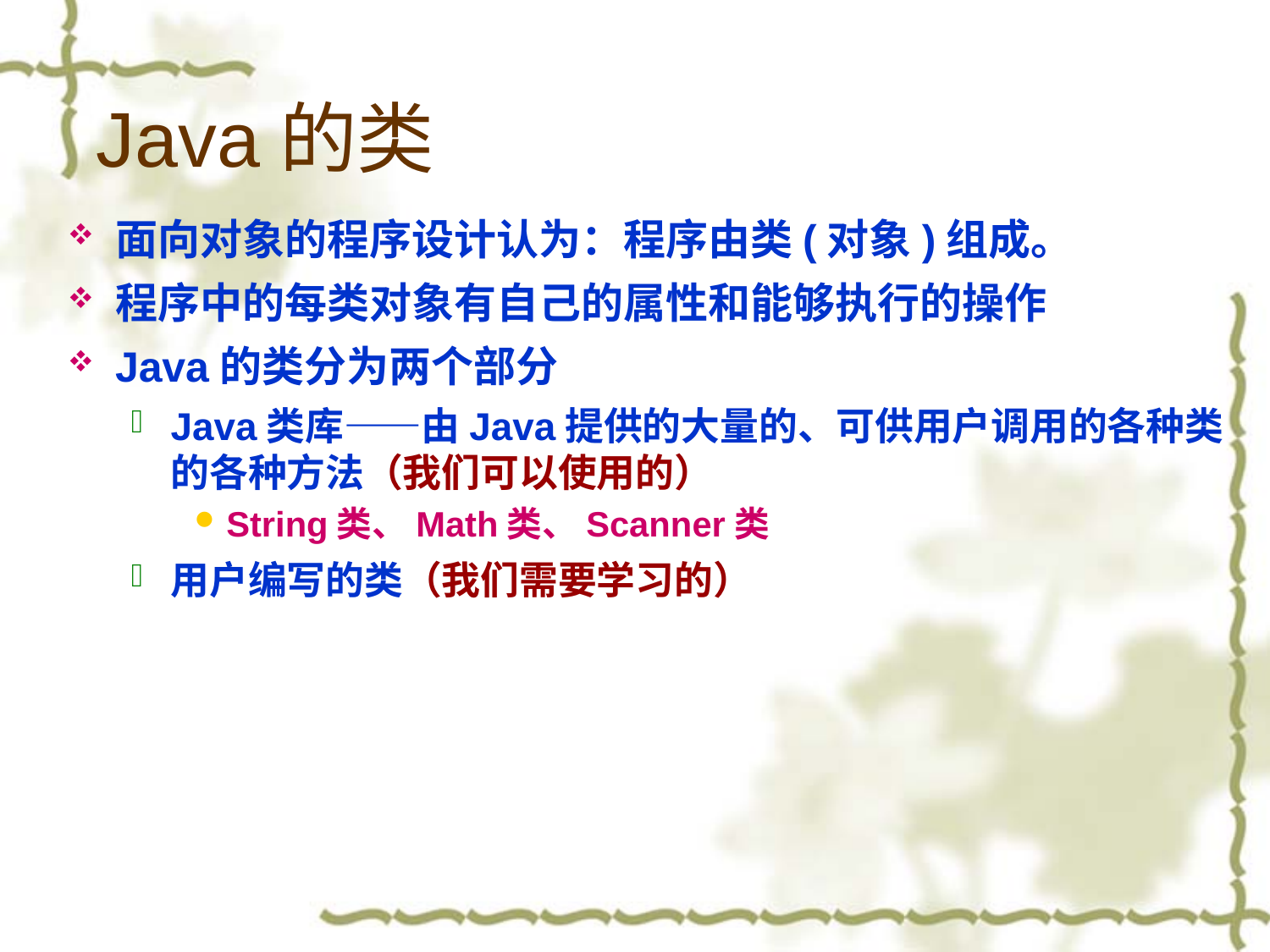

# Java的类
面向对象的程序设计认为：程序由类(对象)组成。
程序中的每类对象有自己的属性和能够执行的操作
Java的类分为两个部分
Java类库——由Java提供的大量的、可供用户调用的各种类的各种方法（我们可以使用的）
String类、Math类、Scanner类
用户编写的类（我们需要学习的）